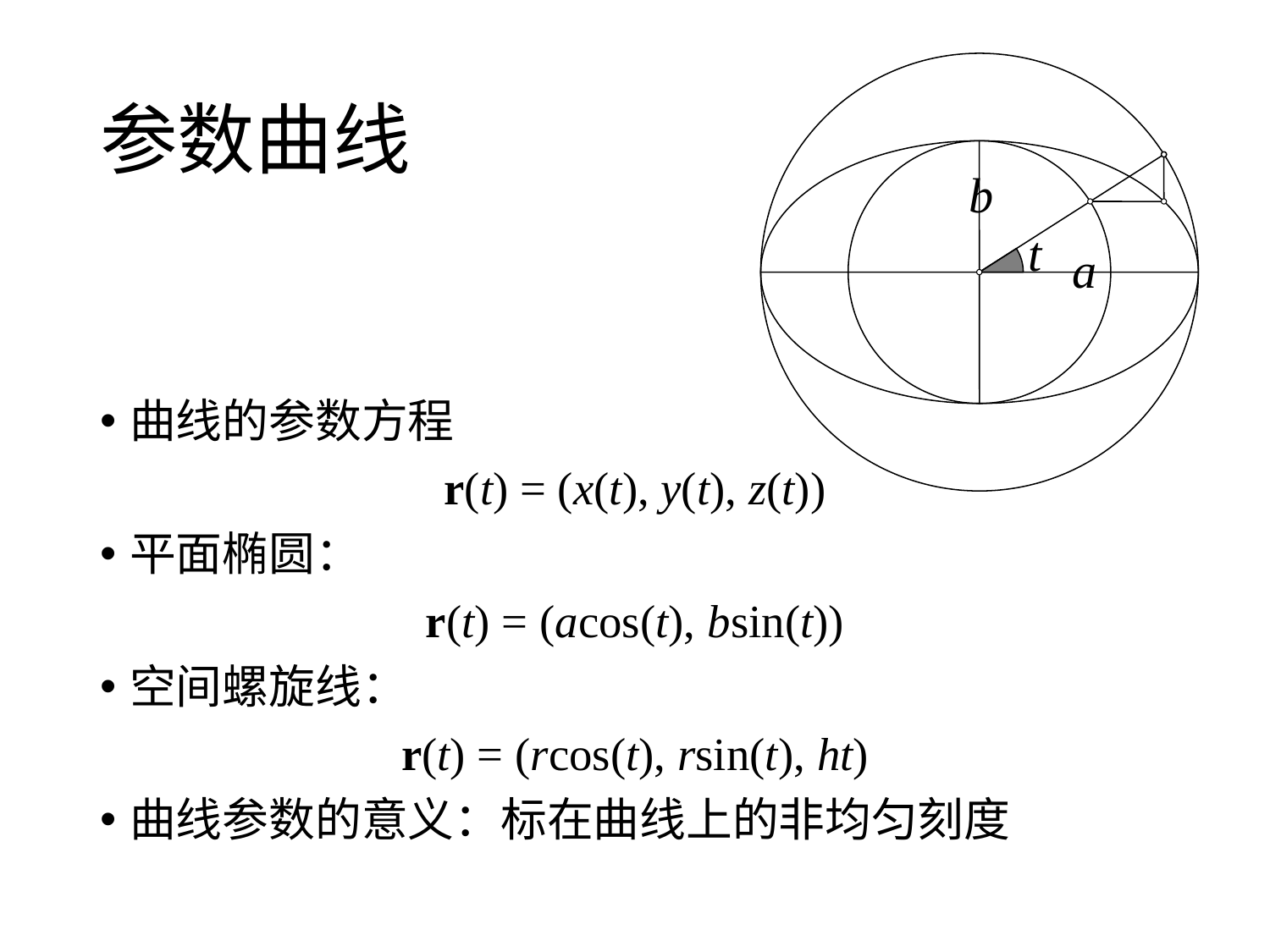

# 参数曲线

b
t
a
曲线的参数方程
r(t) = (x(t), y(t), z(t))
平面椭圆：
r(t) = (acos(t), bsin(t))
空间螺旋线：
r(t) = (rcos(t), rsin(t), ht)
曲线参数的意义：标在曲线上的非均匀刻度